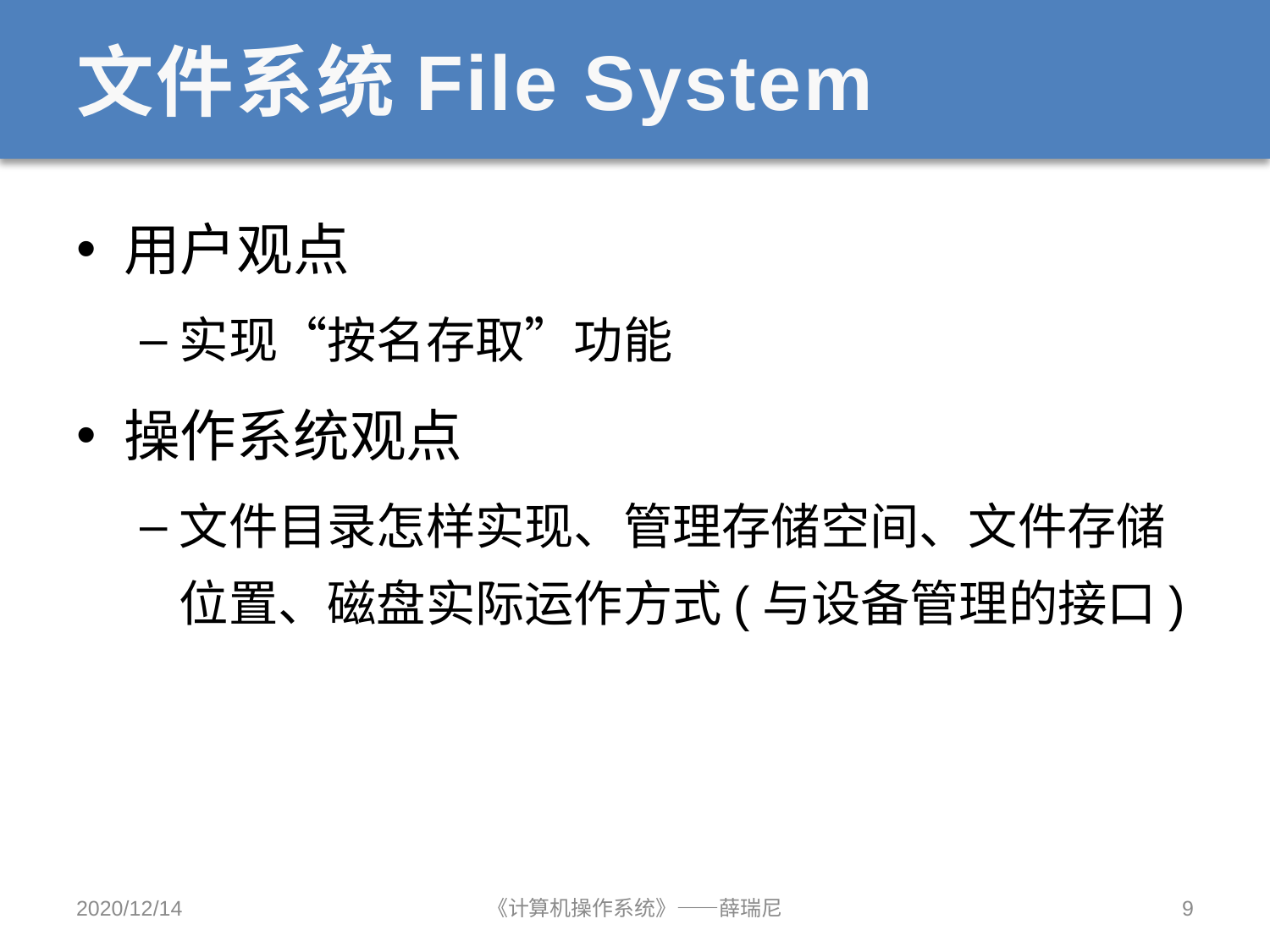

# 文件系统File System
用户观点
实现“按名存取”功能
操作系统观点
文件目录怎样实现、管理存储空间、文件存储位置、磁盘实际运作方式(与设备管理的接口)

2020/12/14
《计算机操作系统》——薛瑞尼
9